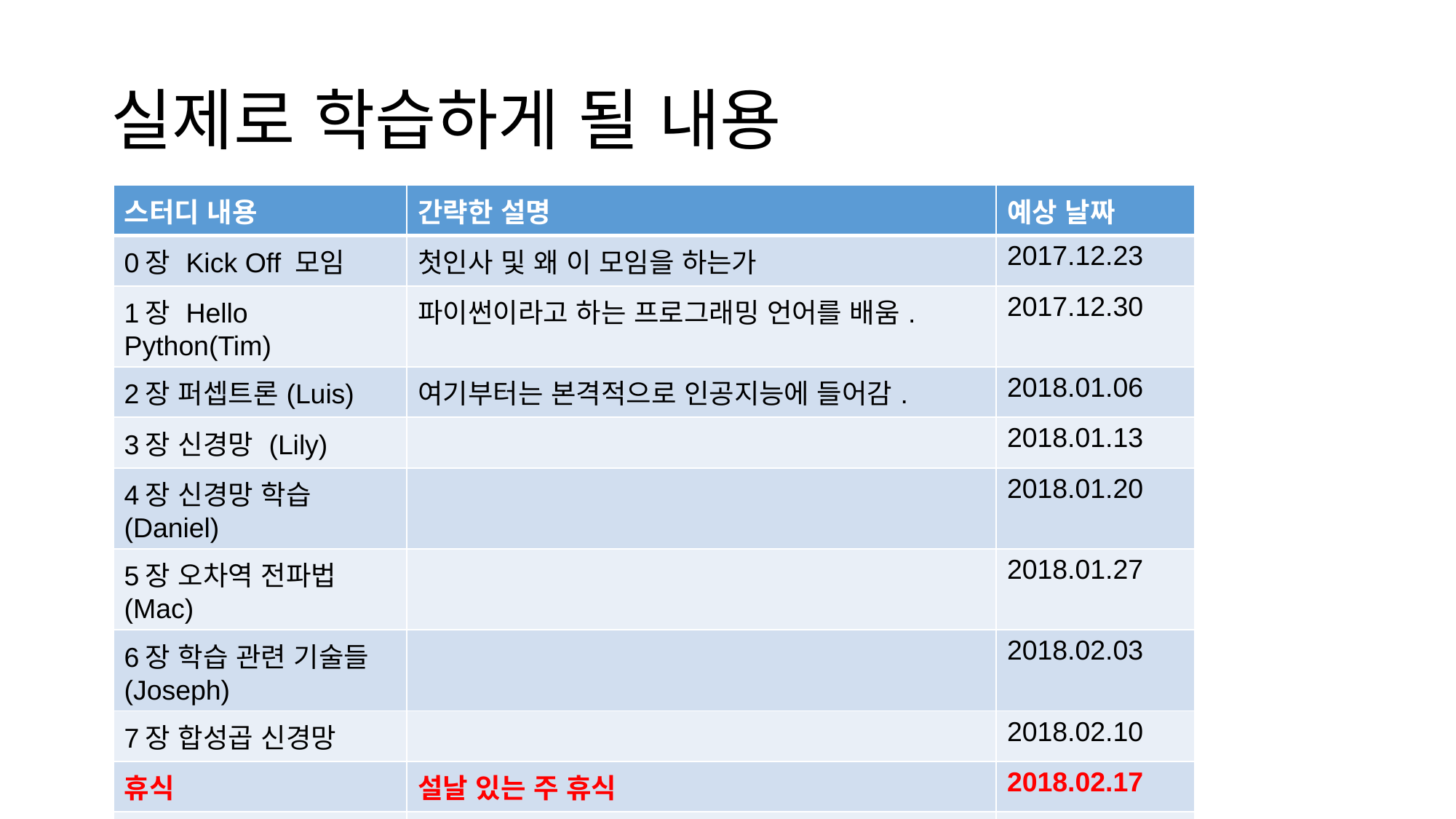

# 실제로 학습하게 될 내용
| 스터디 내용 | 간략한 설명 | 예상 날짜 |
| --- | --- | --- |
| 0장 Kick Off 모임 | 첫인사 및 왜 이 모임을 하는가 | 2017.12.23 |
| 1장 Hello Python(Tim) | 파이썬이라고 하는 프로그래밍 언어를 배움. | 2017.12.30 |
| 2장 퍼셉트론(Luis) | 여기부터는 본격적으로 인공지능에 들어감. | 2018.01.06 |
| 3장 신경망 (Lily) |  | 2018.01.13 |
| 4장 신경망 학습(Daniel) |  | 2018.01.20 |
| 5장 오차역 전파법(Mac) |  | 2018.01.27 |
| 6장 학습 관련 기술들(Joseph) |  | 2018.02.03 |
| 7장 합성곱 신경망 |  | 2018.02.10 |
| 휴식 | 설날 있는 주 휴식 | 2018.02.17 |
| 8장 딥러닝(Jadey) | 딥러닝의 기술 동향 소개 | 2018.02.24 |